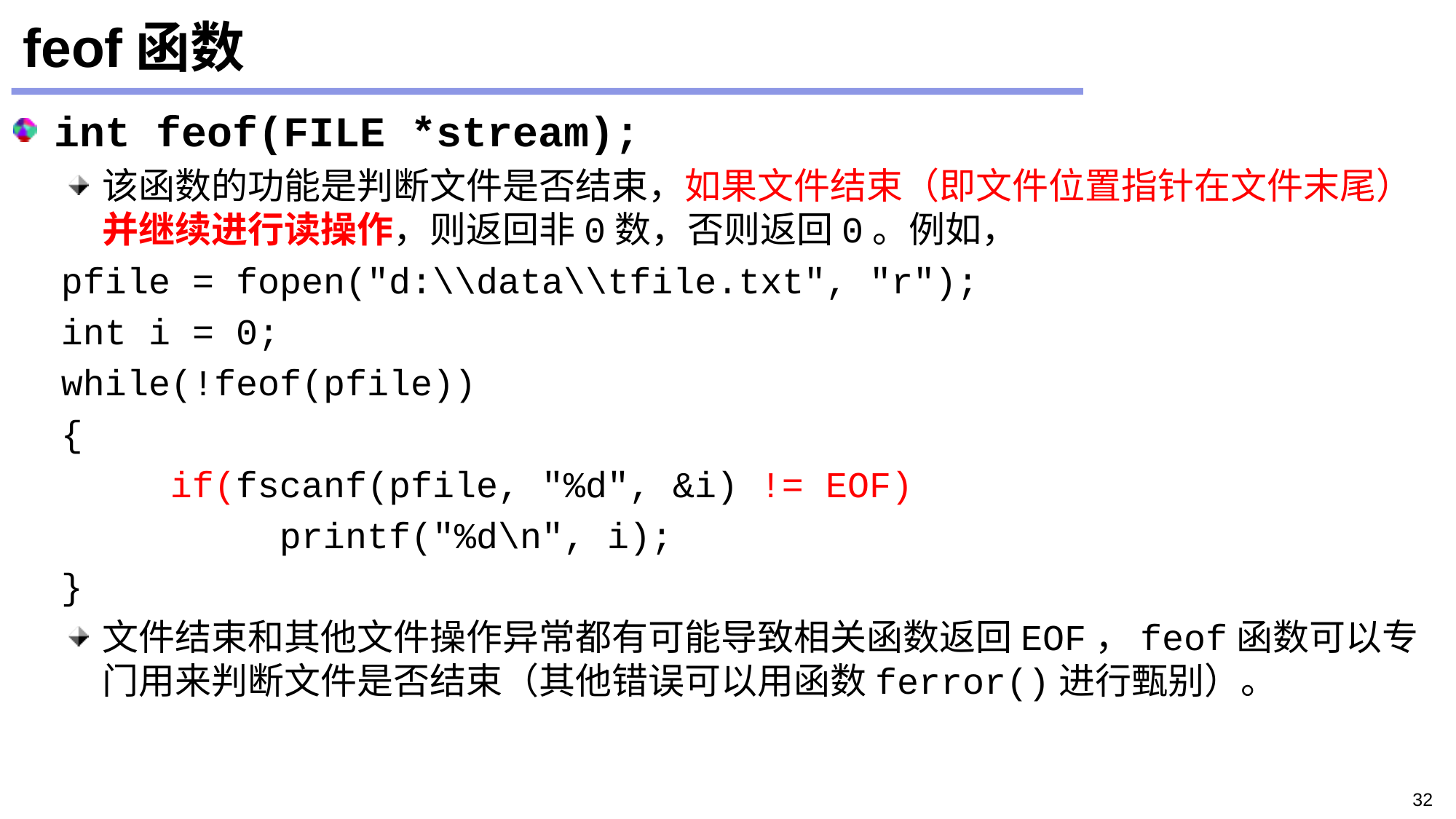

# feof函数
int feof(FILE *stream);
该函数的功能是判断文件是否结束，如果文件结束（即文件位置指针在文件末尾）并继续进行读操作，则返回非0数，否则返回0。例如，
pfile = fopen("d:\\data\\tfile.txt", "r");
int i = 0;
while(!feof(pfile))
{
	if(fscanf(pfile, "%d", &i) != EOF)
		printf("%d\n", i);
}
文件结束和其他文件操作异常都有可能导致相关函数返回EOF，feof函数可以专门用来判断文件是否结束（其他错误可以用函数ferror()进行甄别）。
32